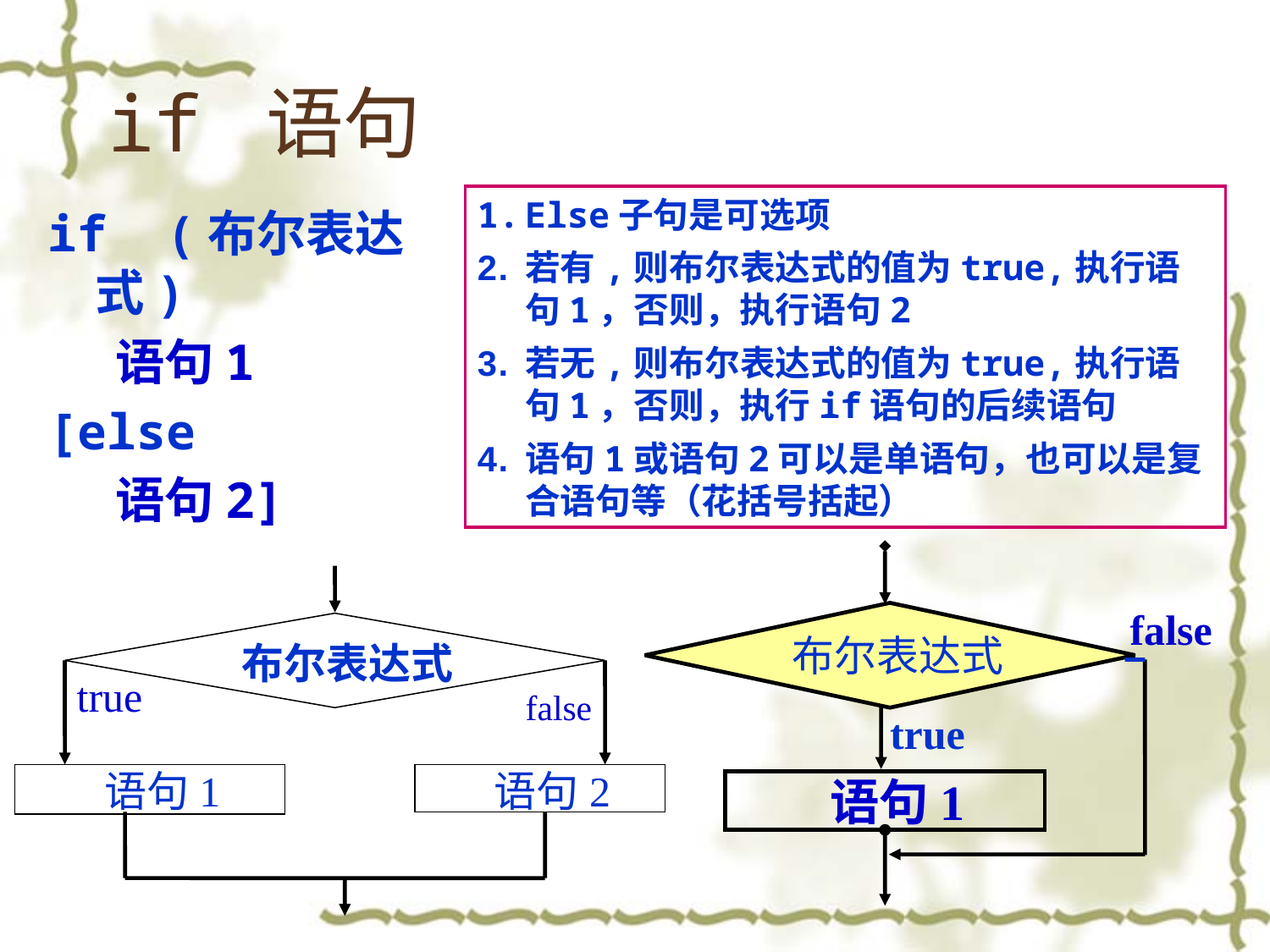

# if 语句
Else子句是可选项
若有,则布尔表达式的值为true,执行语句1，否则，执行语句2
若无,则布尔表达式的值为true,执行语句1，否则，执行if语句的后续语句
语句1或语句2可以是单语句，也可以是复合语句等（花括号括起）
if  (布尔表达式)
     语句1
[else
     语句2]

布尔表达式
false

true
语句1

布尔表达式

true
false
语句1
语句2